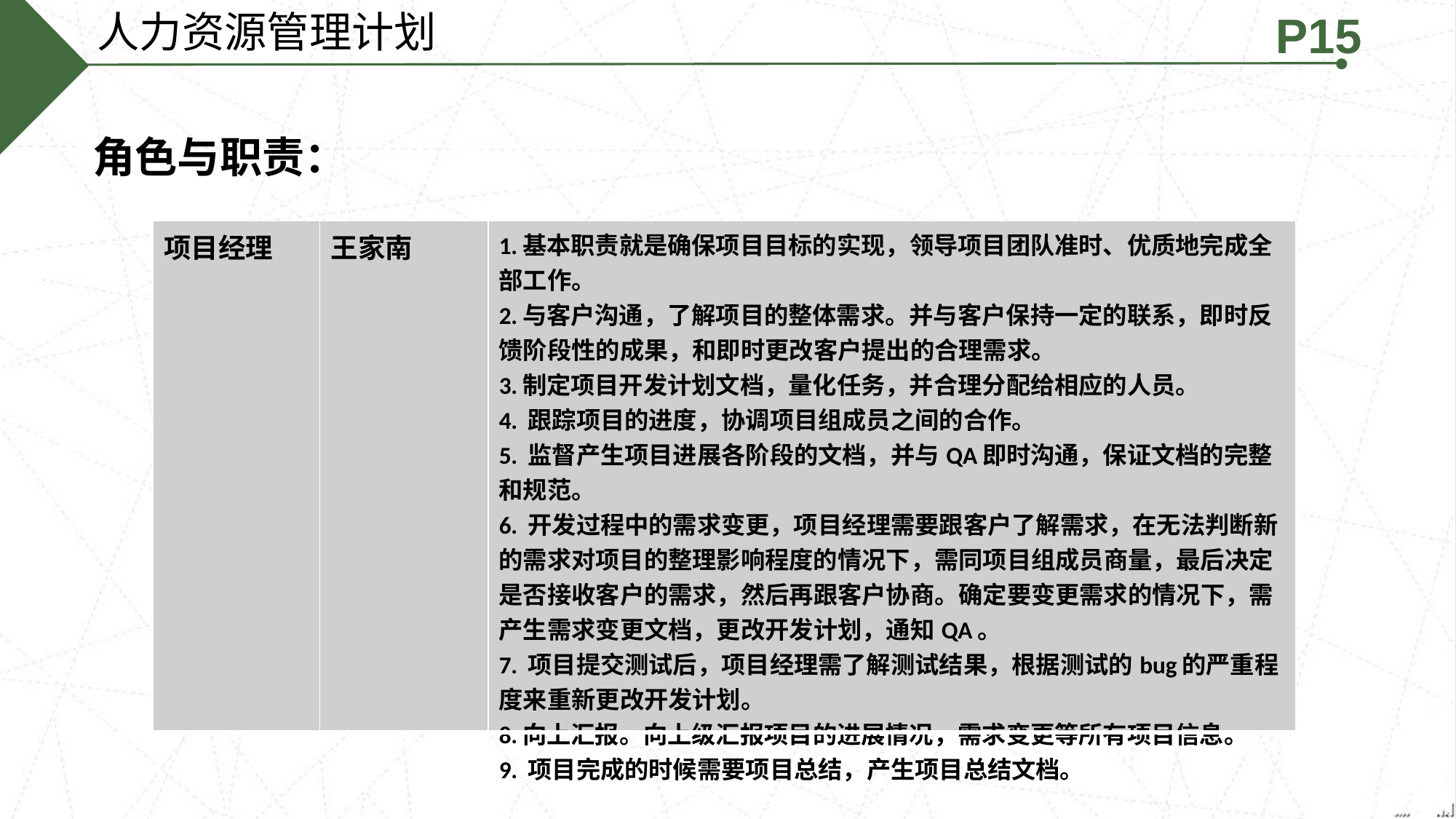

人力资源管理计划
P15

 角色与职责：

| 项目经理 | 王家南 | 1.基本职责就是确保项目目标的实现，领导项目团队准时、优质地完成全部工作。 2.与客户沟通，了解项目的整体需求。并与客户保持一定的联系，即时反馈阶段性的成果，和即时更改客户提出的合理需求。 3.制定项目开发计划文档，量化任务，并合理分配给相应的人员。 4. 跟踪项目的进度，协调项目组成员之间的合作。 5. 监督产生项目进展各阶段的文档，并与QA即时沟通，保证文档的完整和规范。 6. 开发过程中的需求变更，项目经理需要跟客户了解需求，在无法判断新的需求对项目的整理影响程度的情况下，需同项目组成员商量，最后决定是否接收客户的需求，然后再跟客户协商。确定要变更需求的情况下，需产生需求变更文档，更改开发计划，通知QA。 7. 项目提交测试后，项目经理需了解测试结果，根据测试的bug的严重程度来重新更改开发计划。 8.向上汇报。向上级汇报项目的进展情况，需求变更等所有项目信息。 9. 项目完成的时候需要项目总结，产生项目总结文档。 |
| --- | --- | --- |